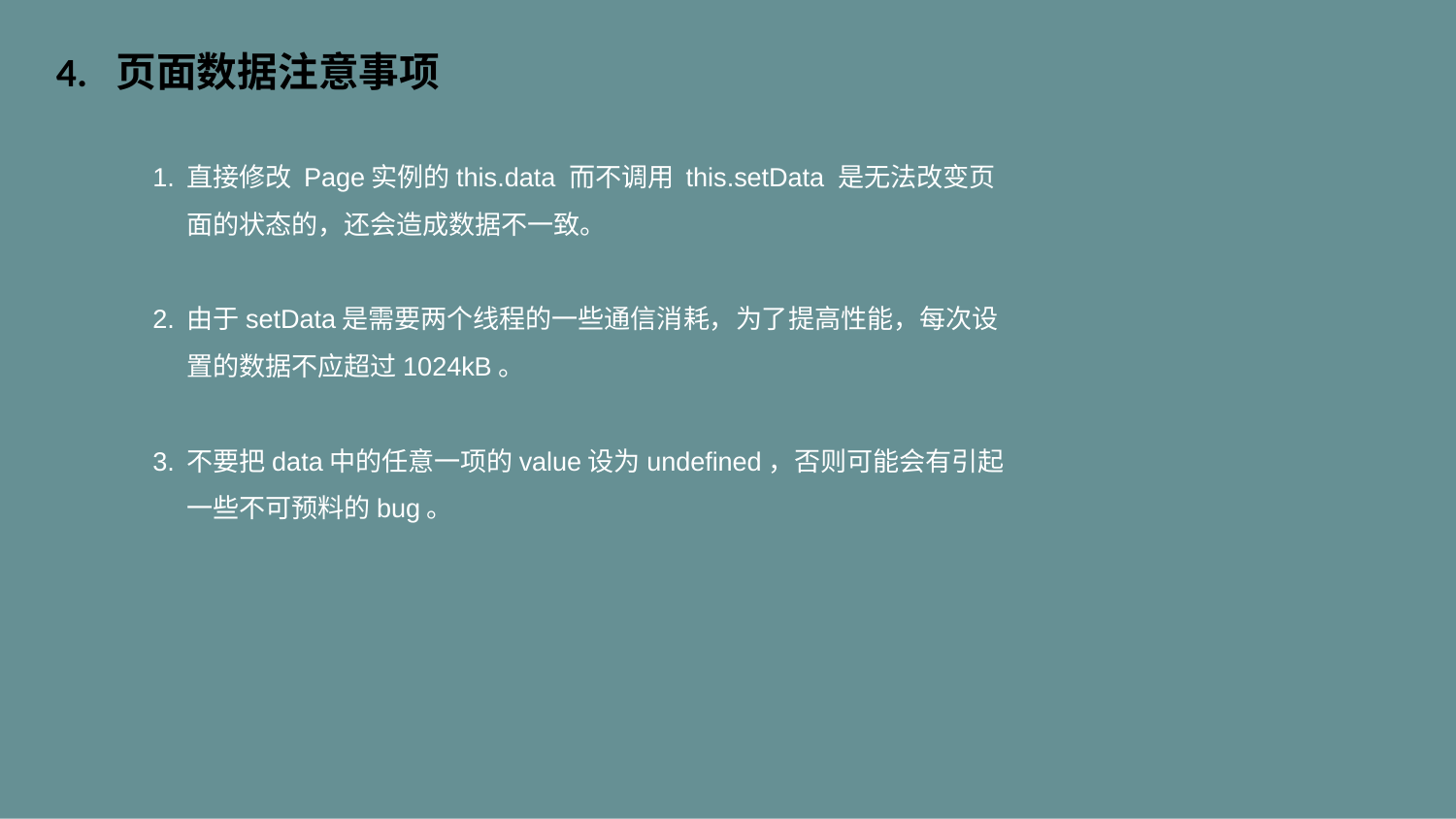

4.  页面数据注意事项

直接修改 Page实例的this.data 而不调用 this.setData 是无法改变页面的状态的，还会造成数据不一致。

由于setData是需要两个线程的一些通信消耗，为了提高性能，每次设置的数据不应超过1024kB。

不要把data中的任意一项的value设为undefined，否则可能会有引起一些不可预料的bug。